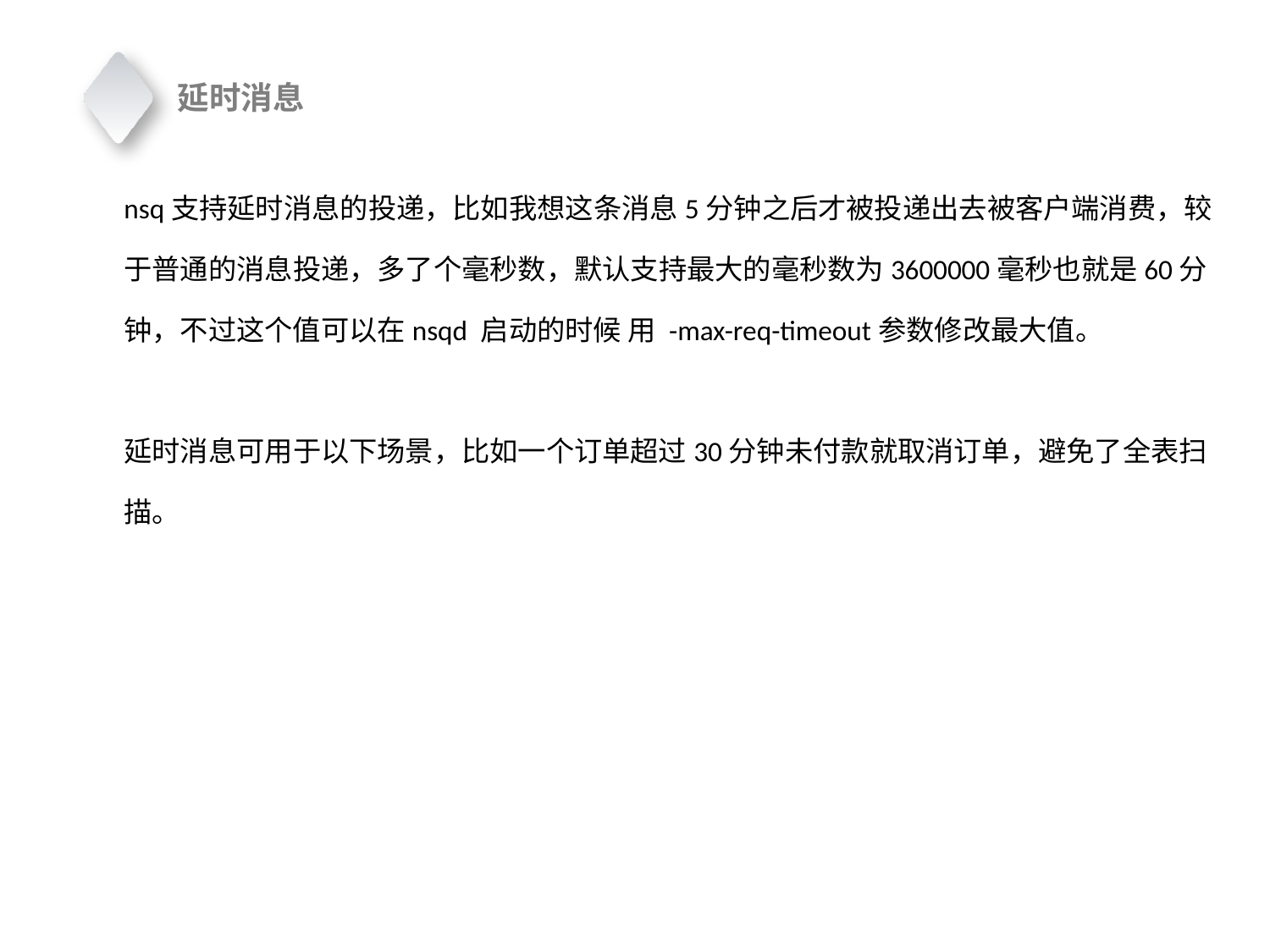

延时消息
nsq支持延时消息的投递，比如我想这条消息5分钟之后才被投递出去被客户端消费，较于普通的消息投递，多了个毫秒数，默认支持最大的毫秒数为3600000毫秒也就是60分钟，不过这个值可以在nsqd 启动的时候 用 -max-req-timeout参数修改最大值。

延时消息可用于以下场景，比如一个订单超过30分钟未付款就取消订单，避免了全表扫描。